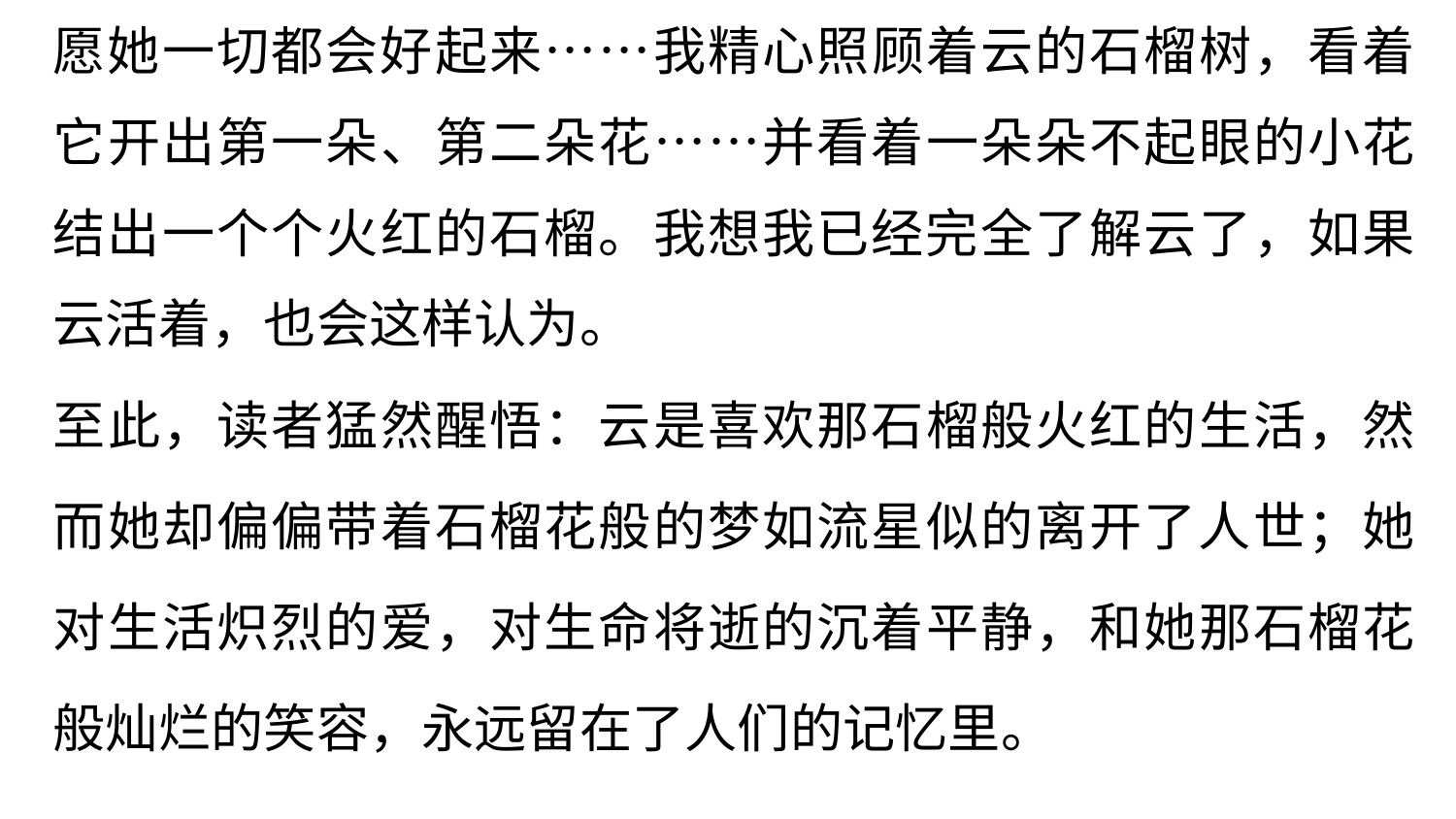

愿她一切都会好起来……我精心照顾着云的石榴树，看着它开出第一朵、第二朵花……并看着一朵朵不起眼的小花结出一个个火红的石榴。我想我已经完全了解云了，如果云活着，也会这样认为。
至此，读者猛然醒悟：云是喜欢那石榴般火红的生活，然而她却偏偏带着石榴花般的梦如流星似的离开了人世；她对生活炽烈的爱，对生命将逝的沉着平静，和她那石榴花般灿烂的笑容，永远留在了人们的记忆里。